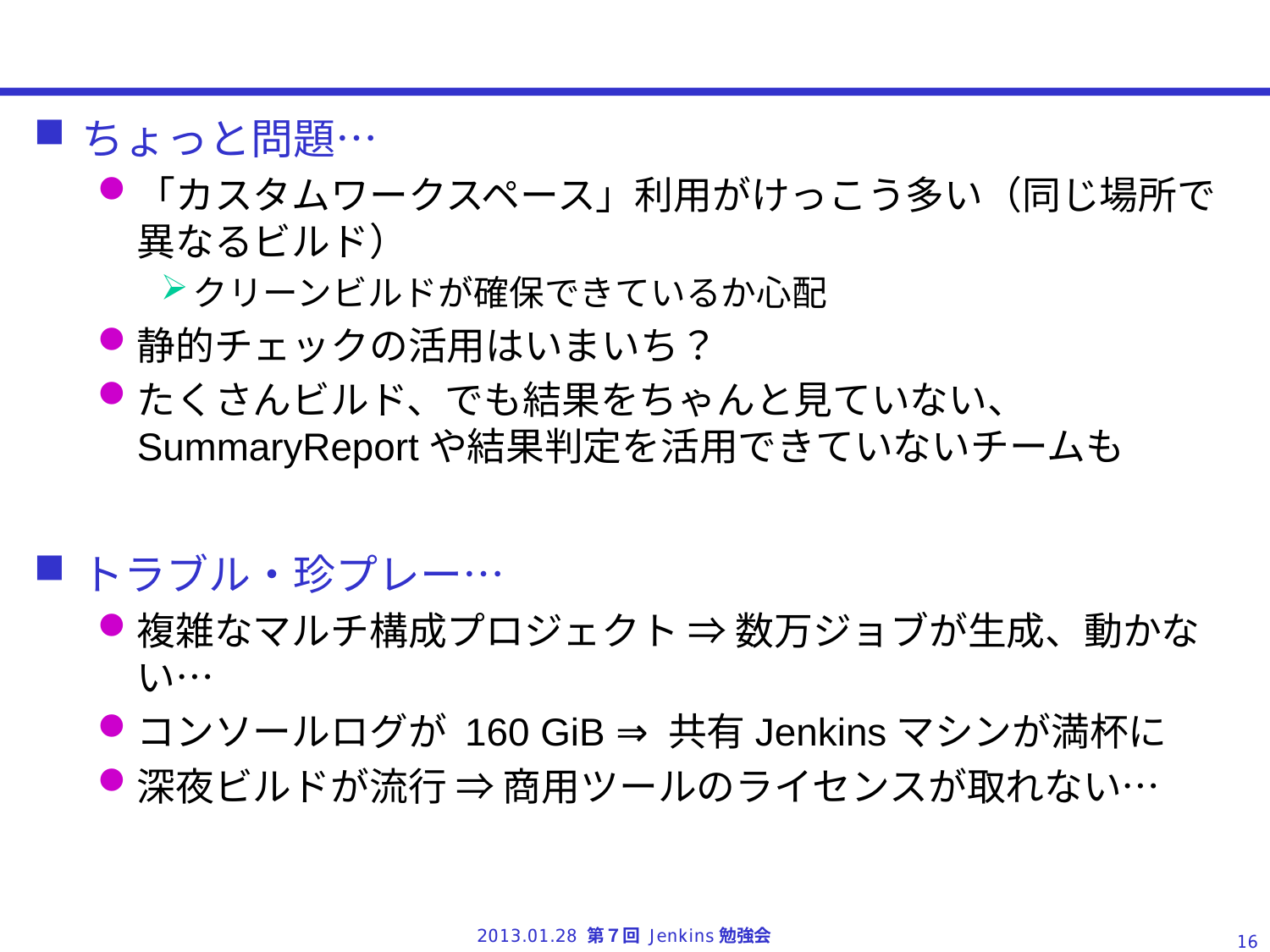

#
ちょっと問題…
「カスタムワークスペース」利用がけっこう多い（同じ場所で異なるビルド）
クリーンビルドが確保できているか心配
静的チェックの活用はいまいち？
たくさんビルド、でも結果をちゃんと見ていない、
SummaryReportや結果判定を活用できていないチームも

トラブル・珍プレー…
複雑なマルチ構成プロジェクト ⇒ 数万ジョブが生成、動かない…
コンソールログが 160 GiB ⇒ 共有Jenkinsマシンが満杯に
深夜ビルドが流行 ⇒ 商用ツールのライセンスが取れない…